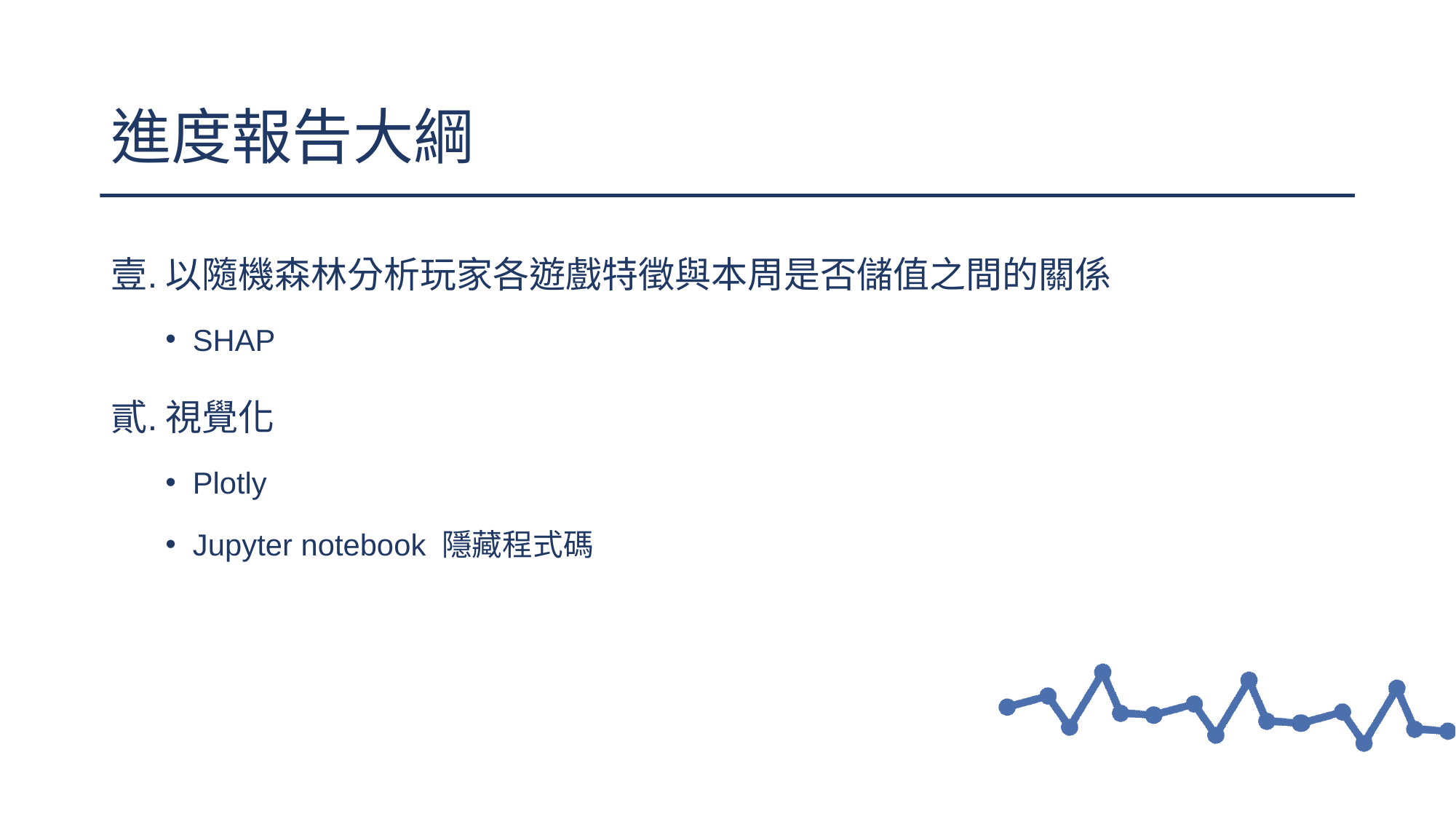

# 進度報告大綱
以隨機森林分析玩家各遊戲特徵與本周是否儲值之間的關係
SHAP
視覺化
Plotly
Jupyter notebook 隱藏程式碼